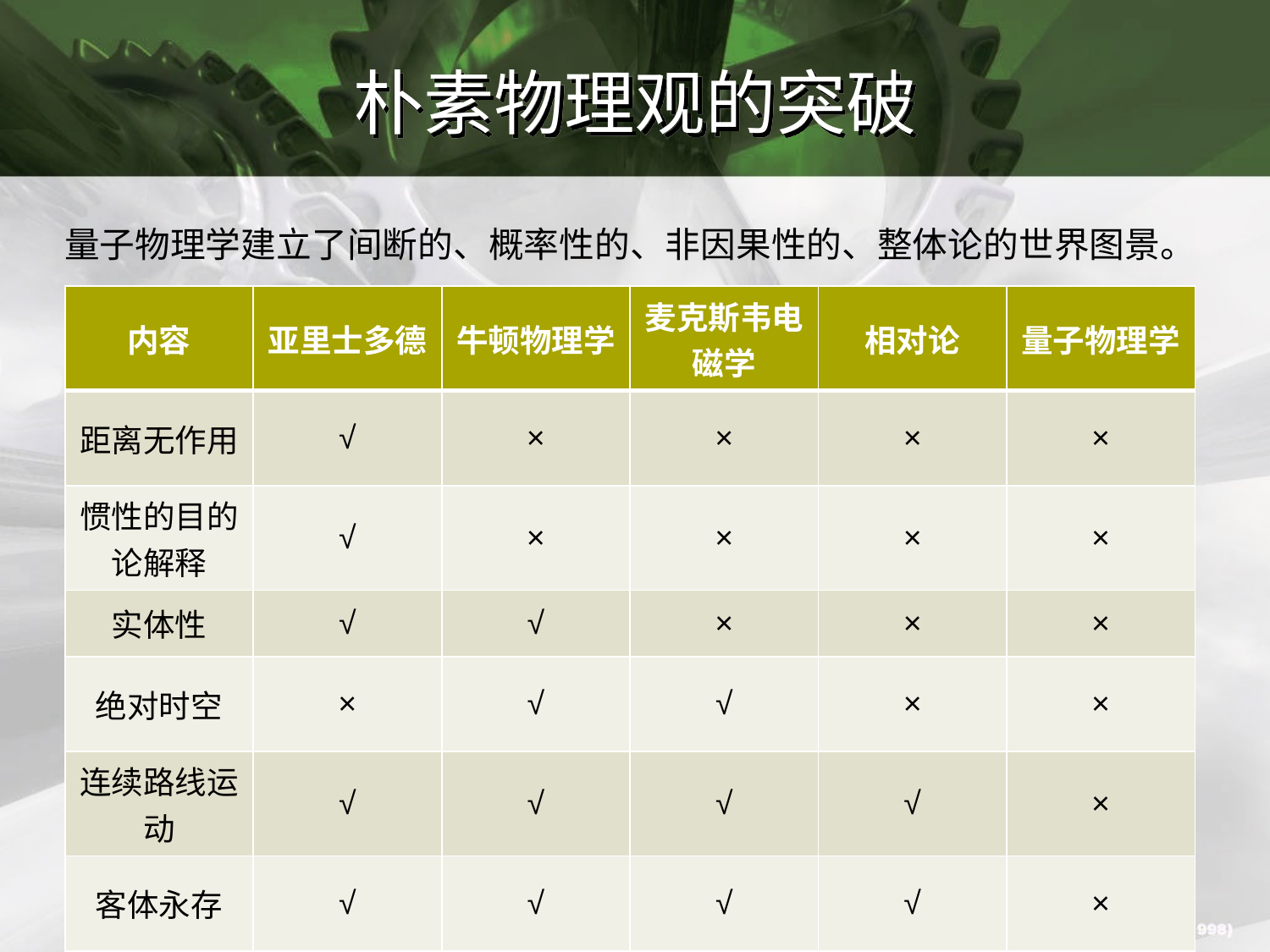

# 朴素物理观的突破
量子物理学建立了间断的、概率性的、非因果性的、整体论的世界图景。
| 内容 | 亚里士多德 | 牛顿物理学 | 麦克斯韦电磁学 | 相对论 | 量子物理学 |
| --- | --- | --- | --- | --- | --- |
| 距离无作用 | √ | × | × | × | × |
| 惯性的目的论解释 | √ | × | × | × | × |
| 实体性 | √ | √ | × | × | × |
| 绝对时空 | × | √ | √ | × | × |
| 连续路线运动 | √ | √ | √ | √ | × |
| 客体永存 | √ | √ | √ | √ | × |